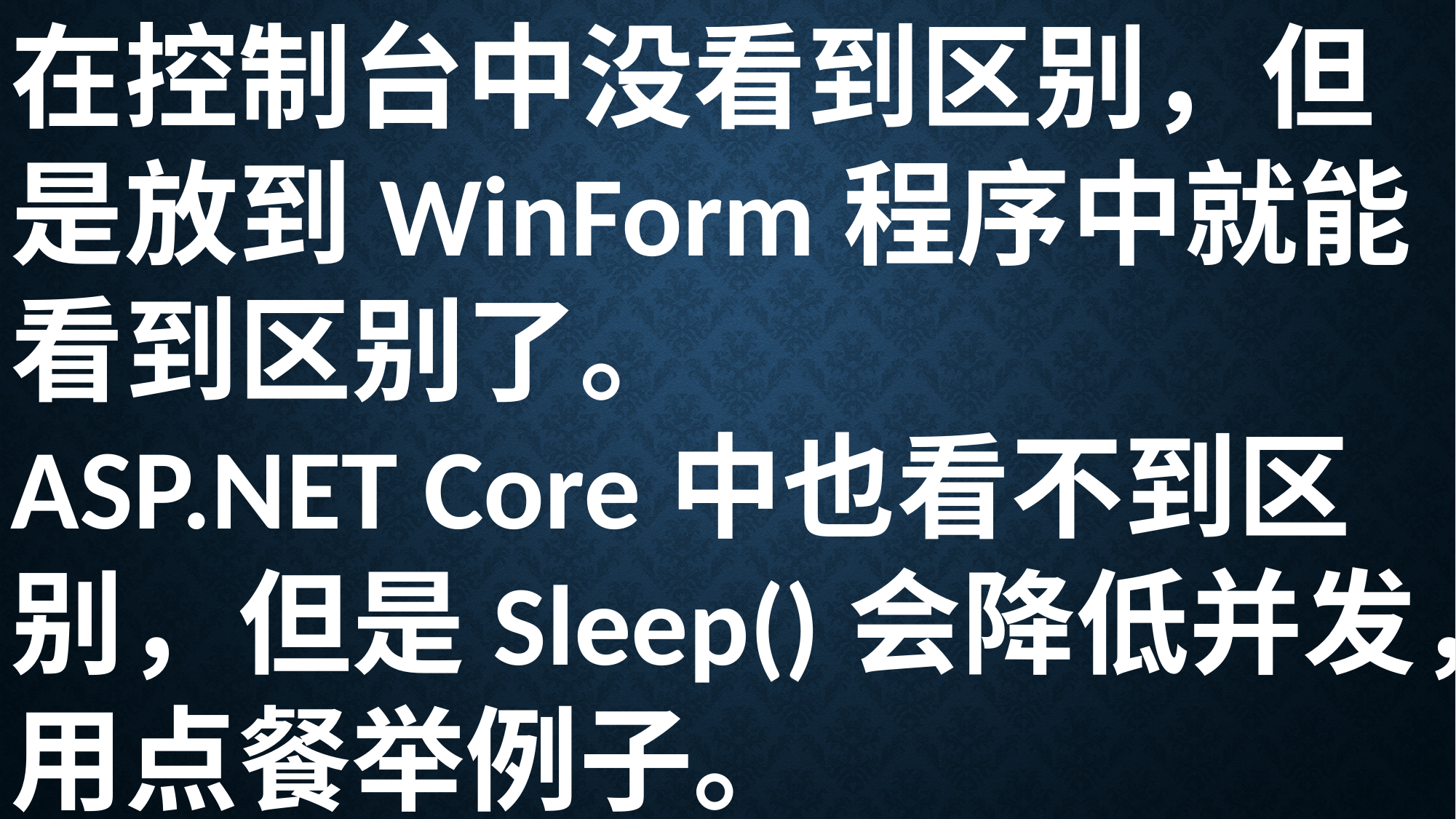

在控制台中没看到区别，但是放到WinForm程序中就能看到区别了。
ASP.NET Core中也看不到区别，但是Sleep()会降低并发，用点餐举例子。